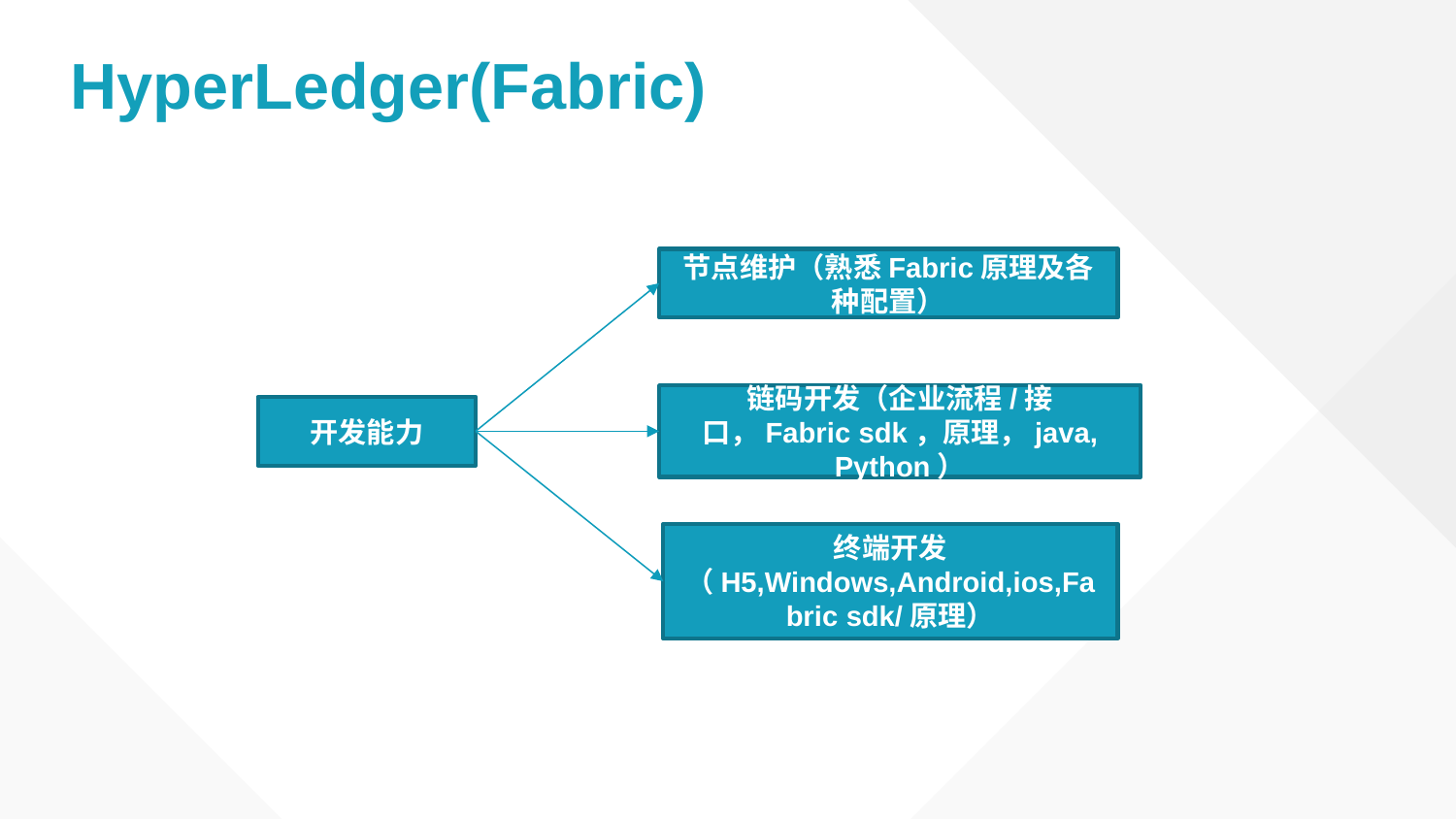

# HyperLedger(Fabric)
节点维护（熟悉Fabric原理及各种配置）
链码开发（企业流程/接口，Fabric sdk，原理，java, Python）
开发能力
终端开发（H5,Windows,Android,ios,Fabric sdk/原理）